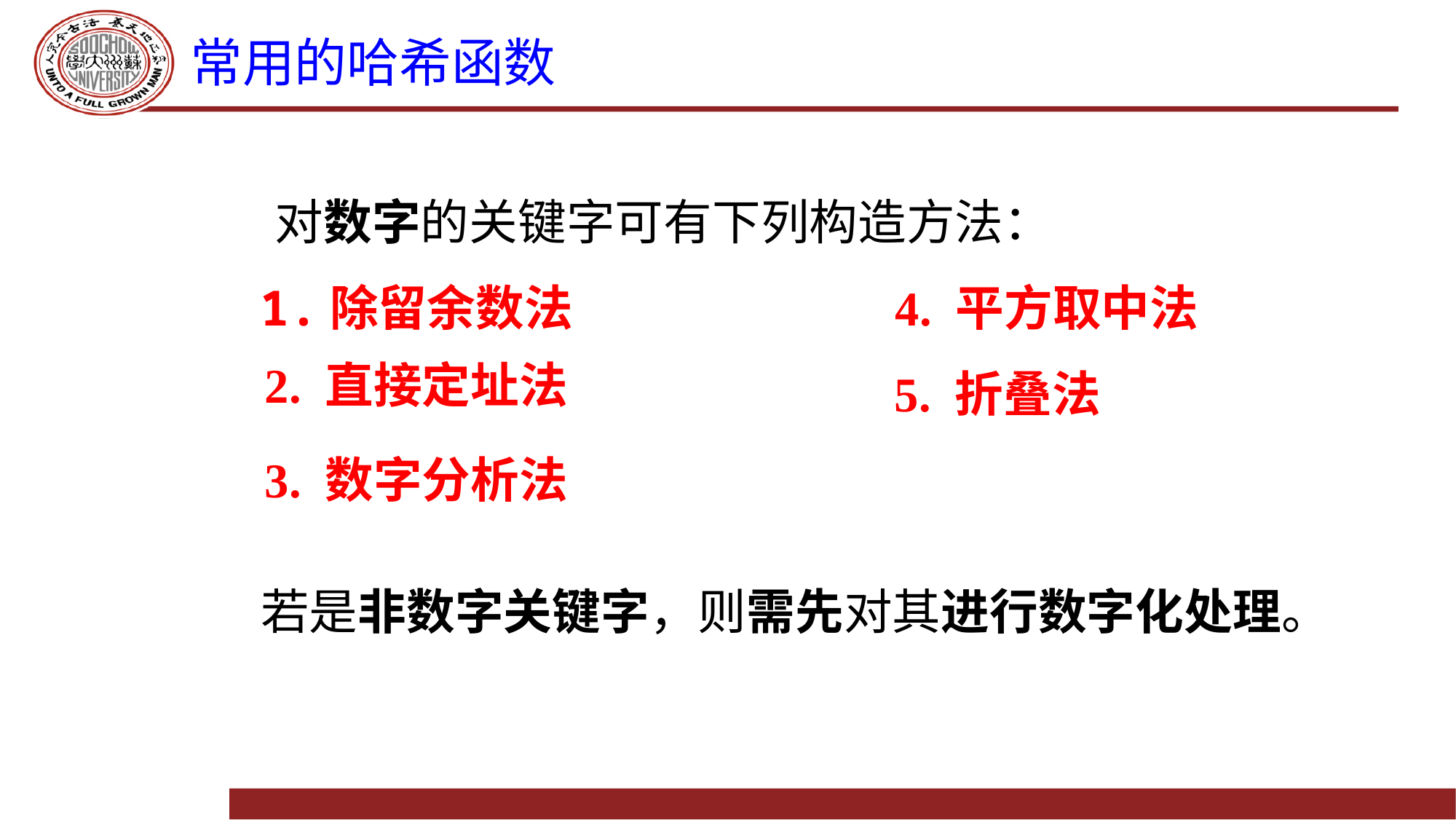

# 常用的哈希函数
   对数字的关键字可有下列构造方法：
1.除留余数法
4. 平方取中法
2. 直接定址法
5. 折叠法
3. 数字分析法
若是非数字关键字，则需先对其进行数字化处理。